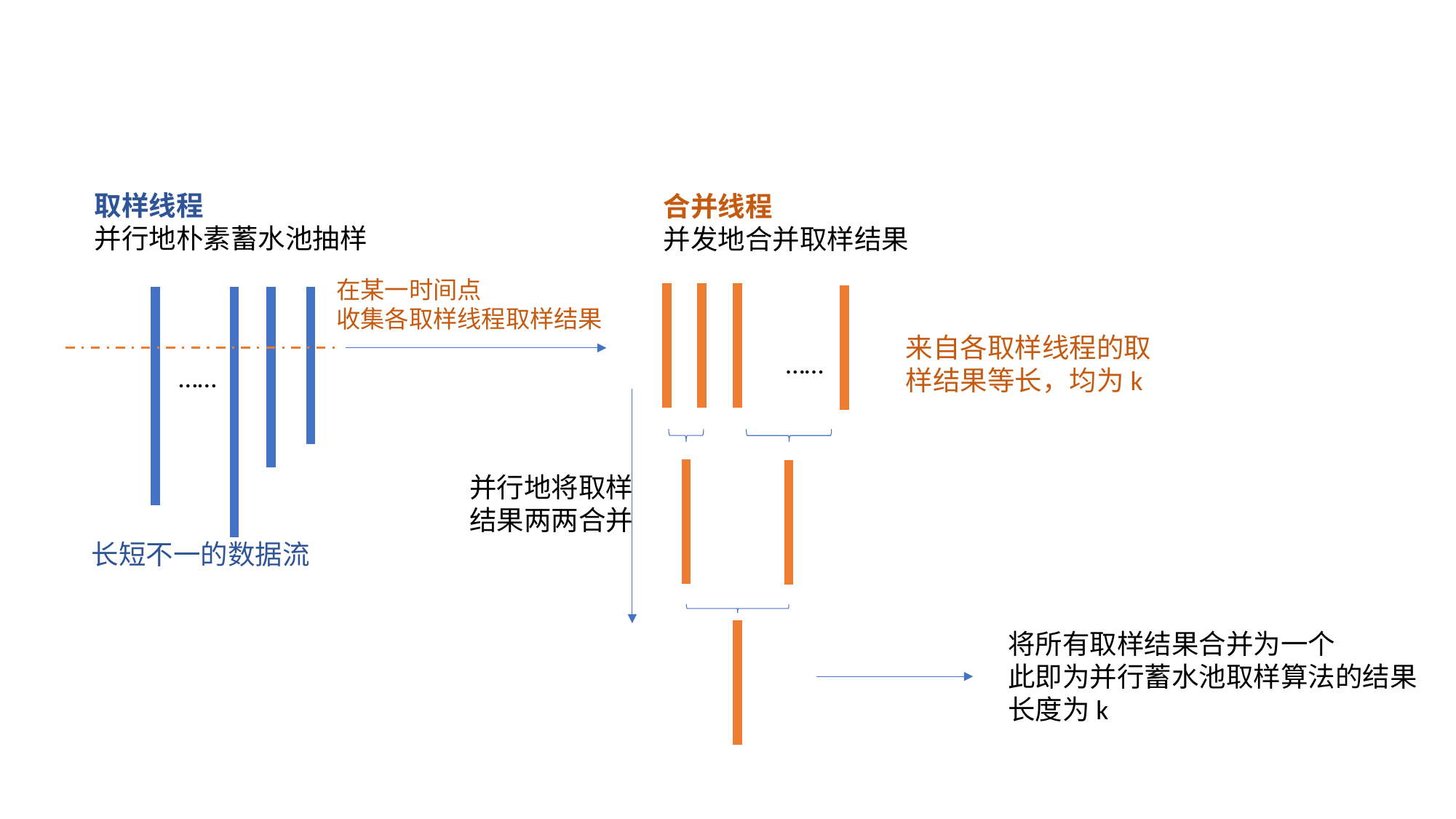

取样线程
并行地朴素蓄水池抽样
合并线程
并发地合并取样结果
在某一时间点
收集各取样线程取样结果
……
来自各取样线程的取样结果等长，均为k
……

并行地将取样结果两两合并
长短不一的数据流

将所有取样结果合并为一个
此即为并行蓄水池取样算法的结果
长度为k